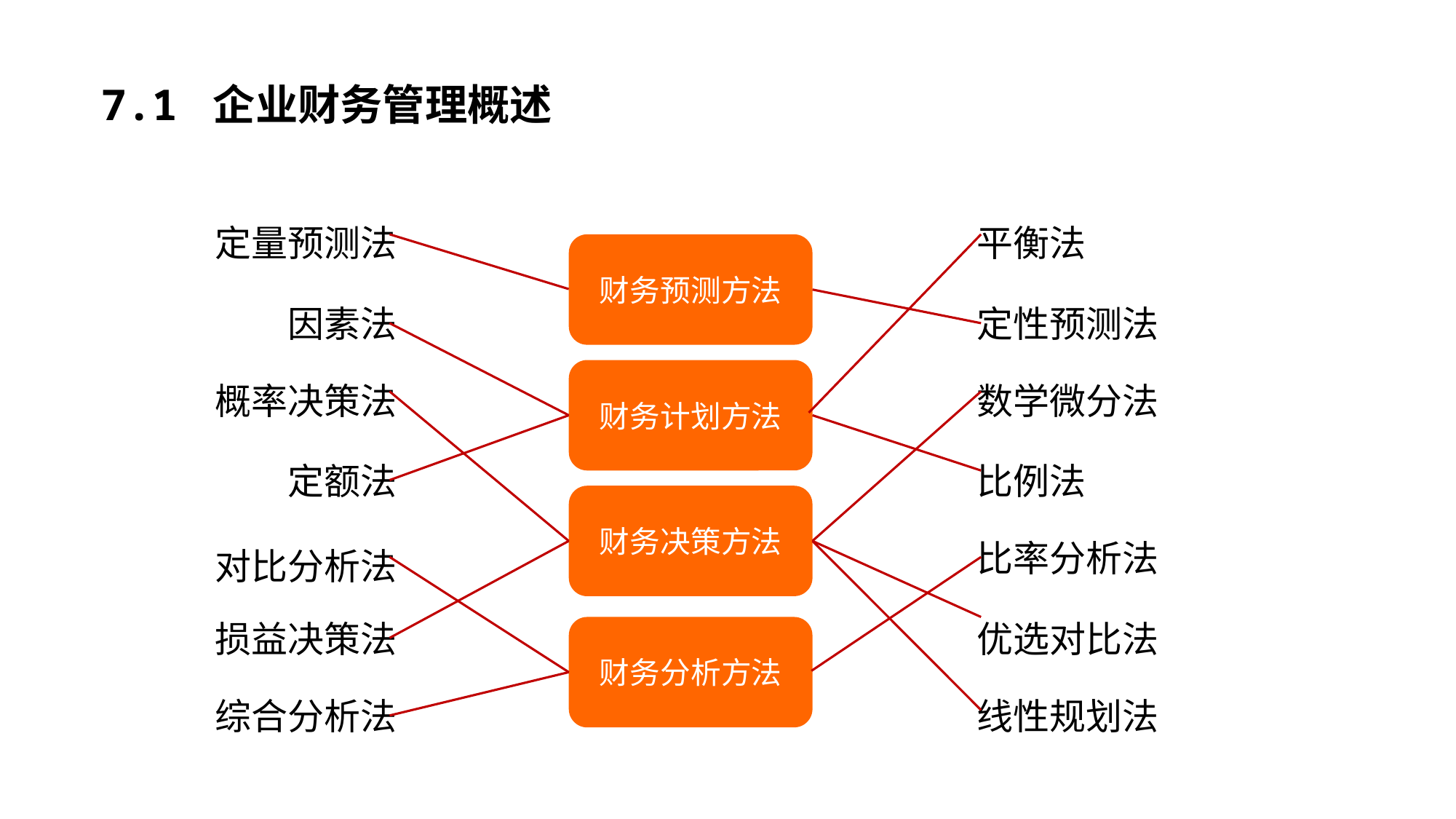

7.1 企业财务管理概述
定量预测法
平衡法
财务预测方法
因素法
定性预测法
财务计划方法
概率决策法
数学微分法
定额法
比例法
财务决策方法
比率分析法
对比分析法
损益决策法
优选对比法
财务分析方法
综合分析法
线性规划法